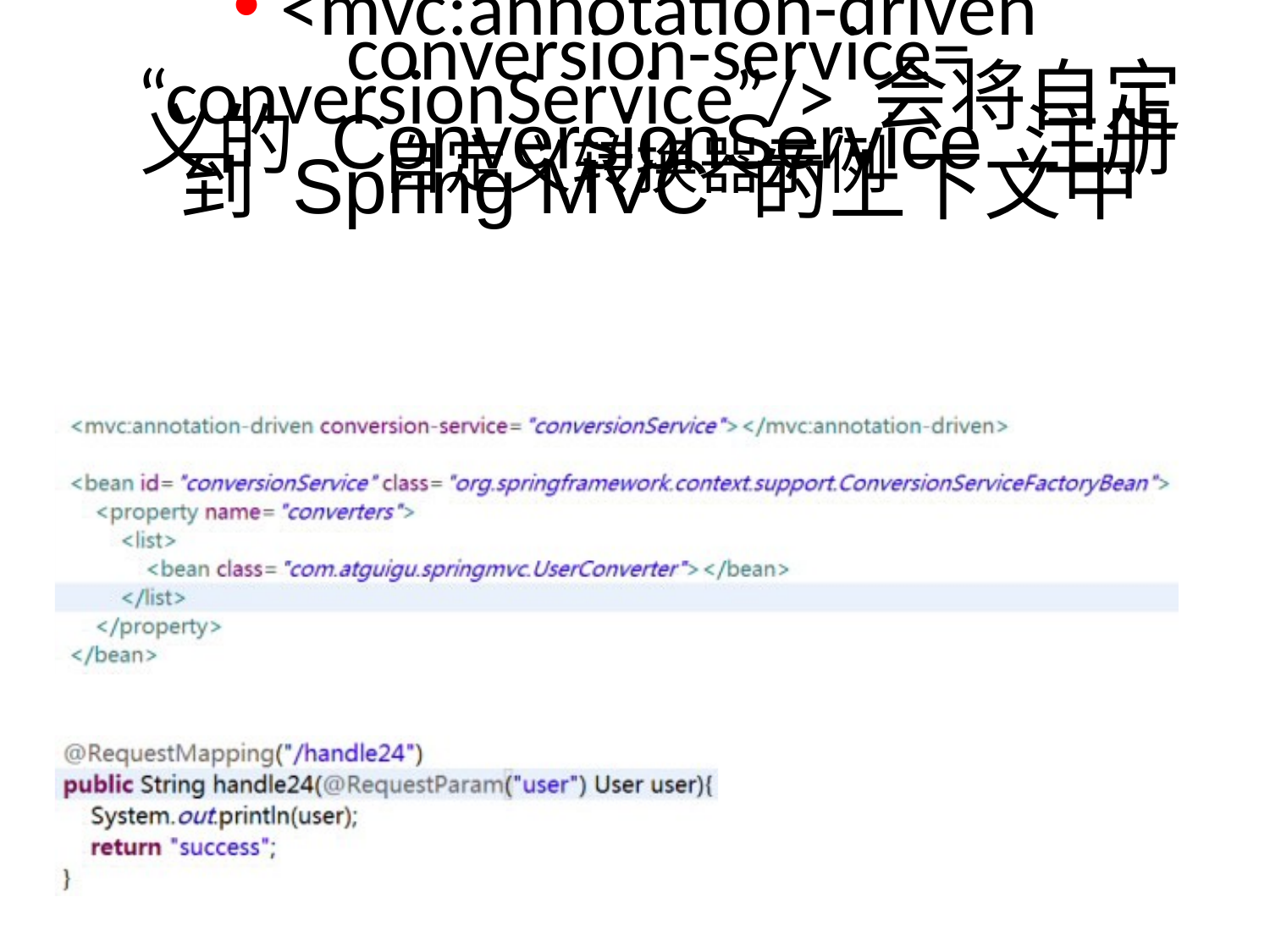

# <mvc:annotation-driven conversion-service= “conversionService”/> 会将自定义的 ConversionService 注册到 Spring MVC 的上下文中
自定义转换器示例